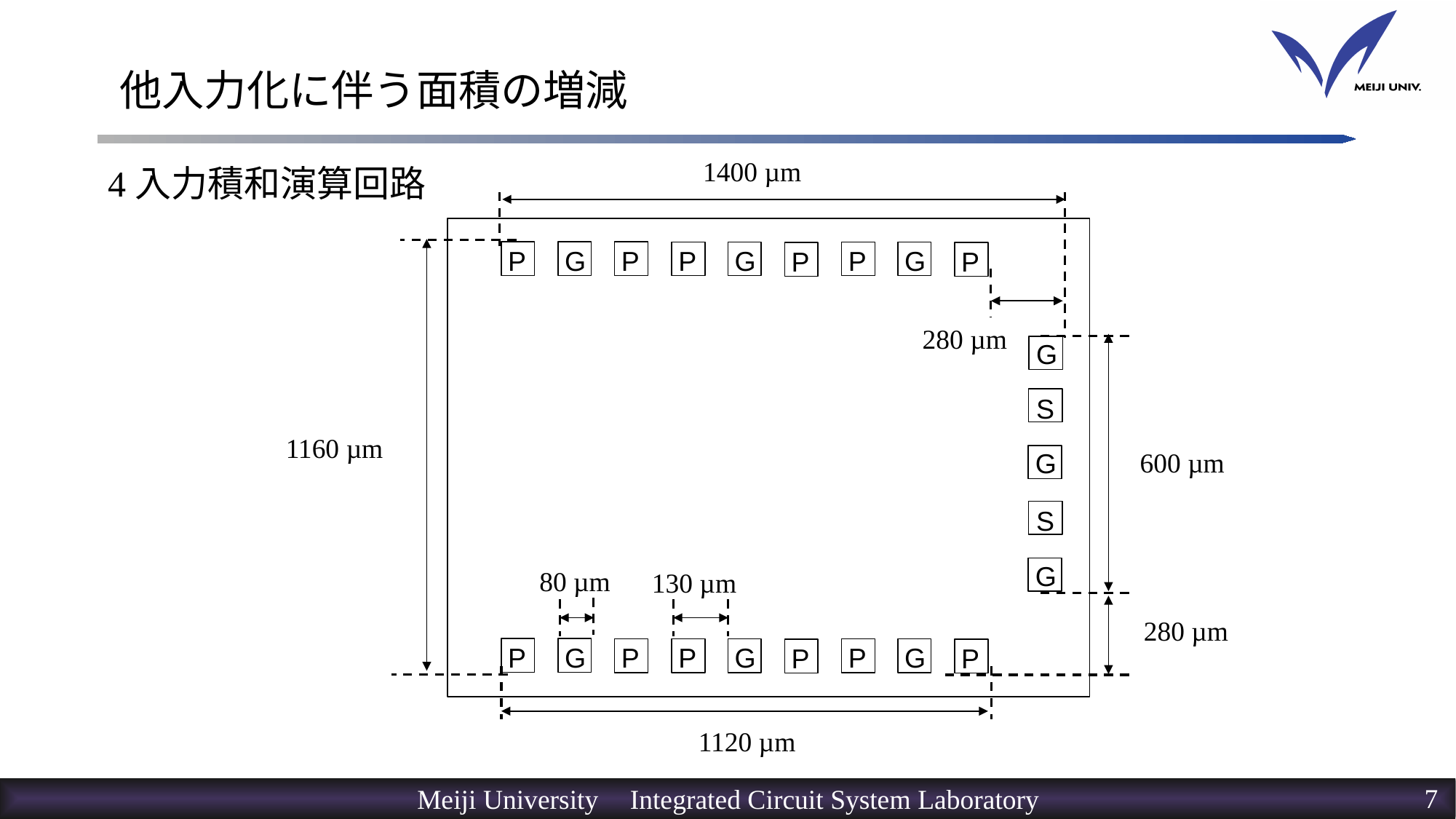

# 他入力化に伴う面積の増減
1400 µm
4入力積和演算回路

P
G
P
P
G
P
G
P
P

280 µm
G

S

1160 µm
600 µm
G

S

G

80 µm
130 µm
280 µm
P
G
P
P
G
P
G
P
P

1120 µm